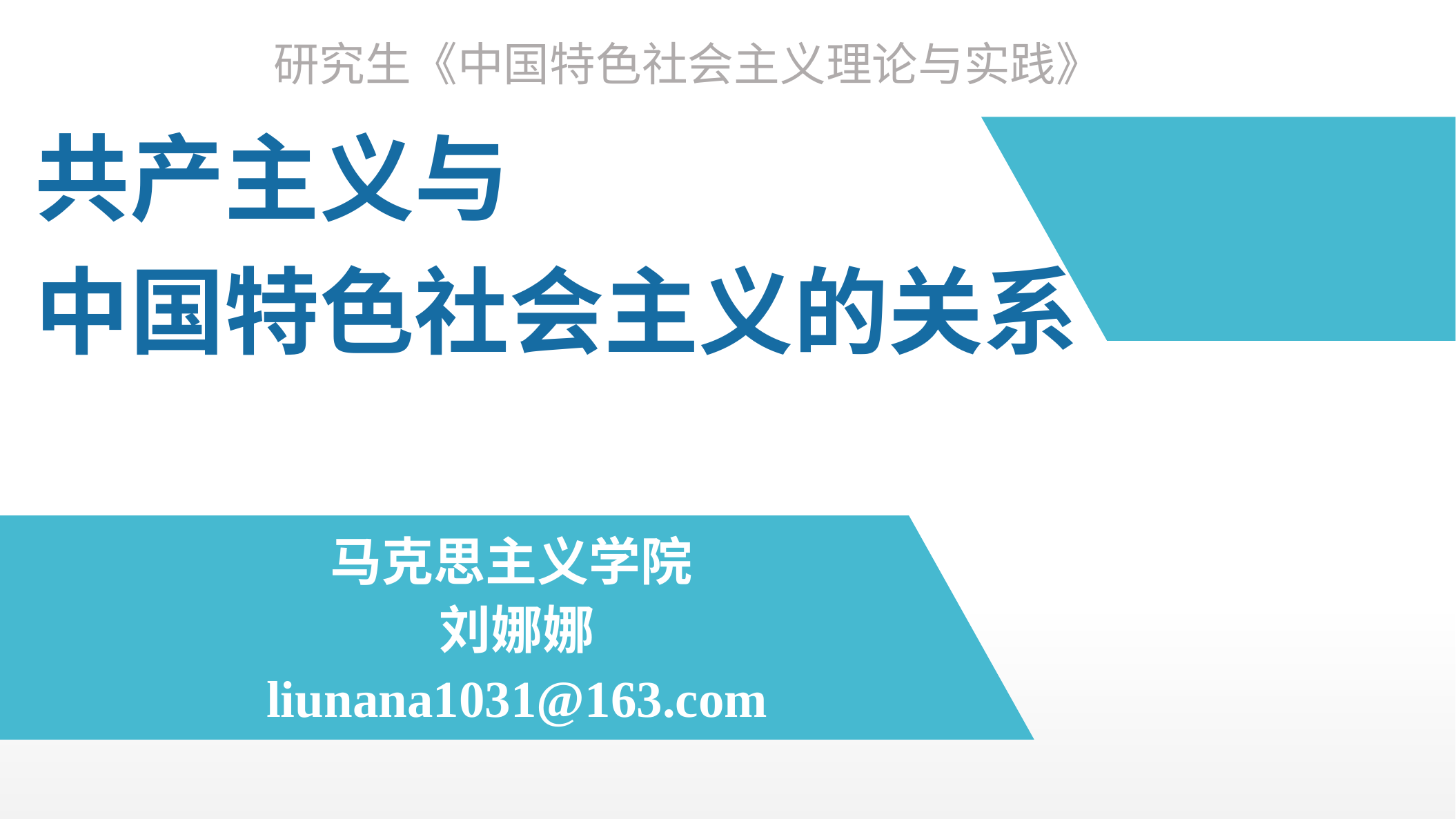

研究生《中国特色社会主义理论与实践》

共产主义与
中国特色社会主义的关系
马克思主义学院
刘娜娜
liunana1031@163.com